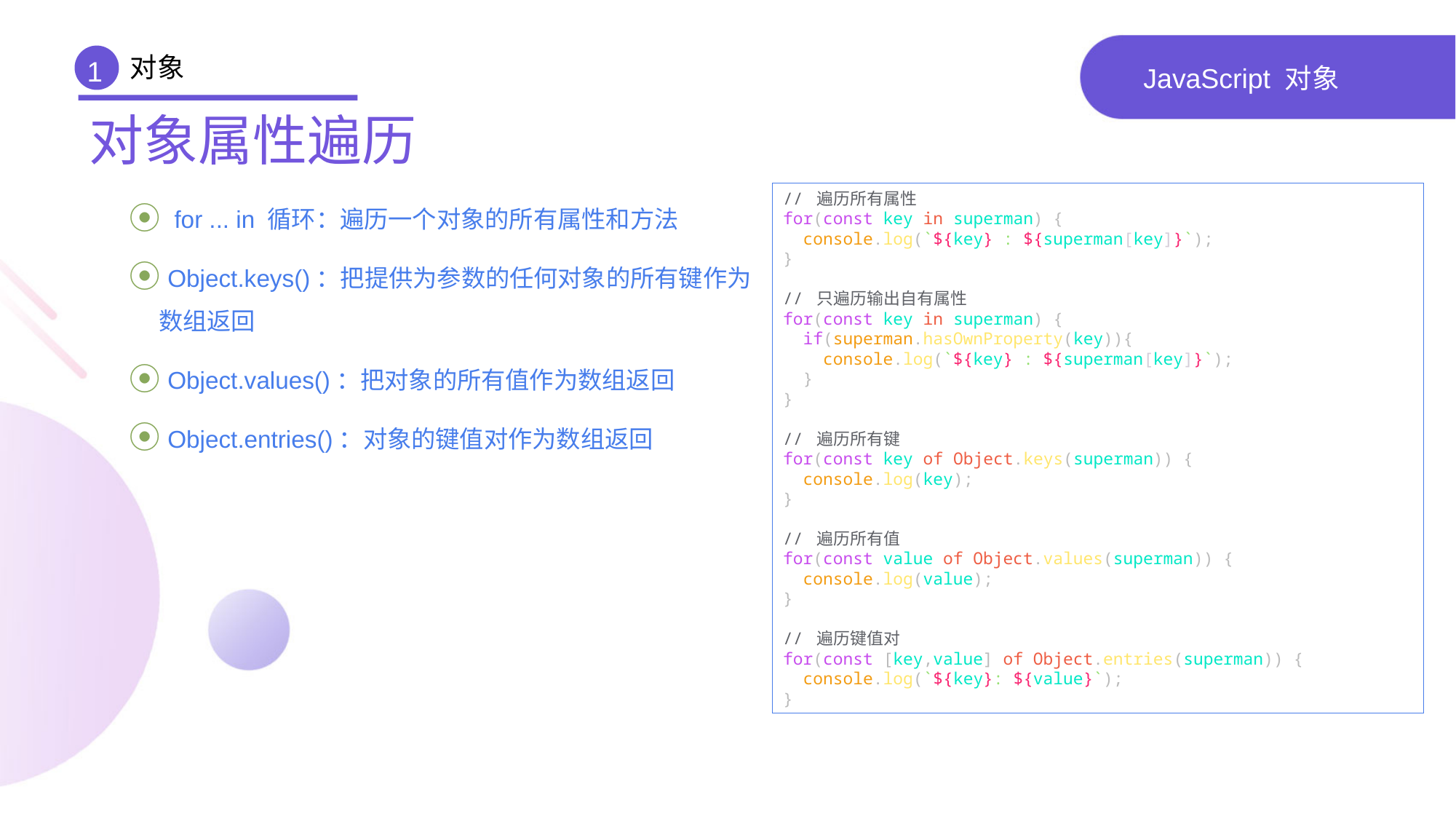

对象
1
# JavaScript 对象
对象属性遍历
// 遍历所有属性
for(const key in superman) {
  console.log(`${key} : ${superman[key]}`);
}
// 只遍历输出自有属性
for(const key in superman) {
  if(superman.hasOwnProperty(key)){
    console.log(`${key} : ${superman[key]}`);
  }
}
// 遍历所有键
for(const key of Object.keys(superman)) {
  console.log(key);
}
// 遍历所有值
for(const value of Object.values(superman)) {
  console.log(value);
}
// 遍历键值对
for(const [key,value] of Object.entries(superman)) {
  console.log(`${key}: ${value}`);
}
  for ... in 循环：遍历一个对象的所有属性和方法
 Object.keys()：把提供为参数的任何对象的所有键作为数组返回
 Object.values()：把对象的所有值作为数组返回
 Object.entries()：对象的键值对作为数组返回